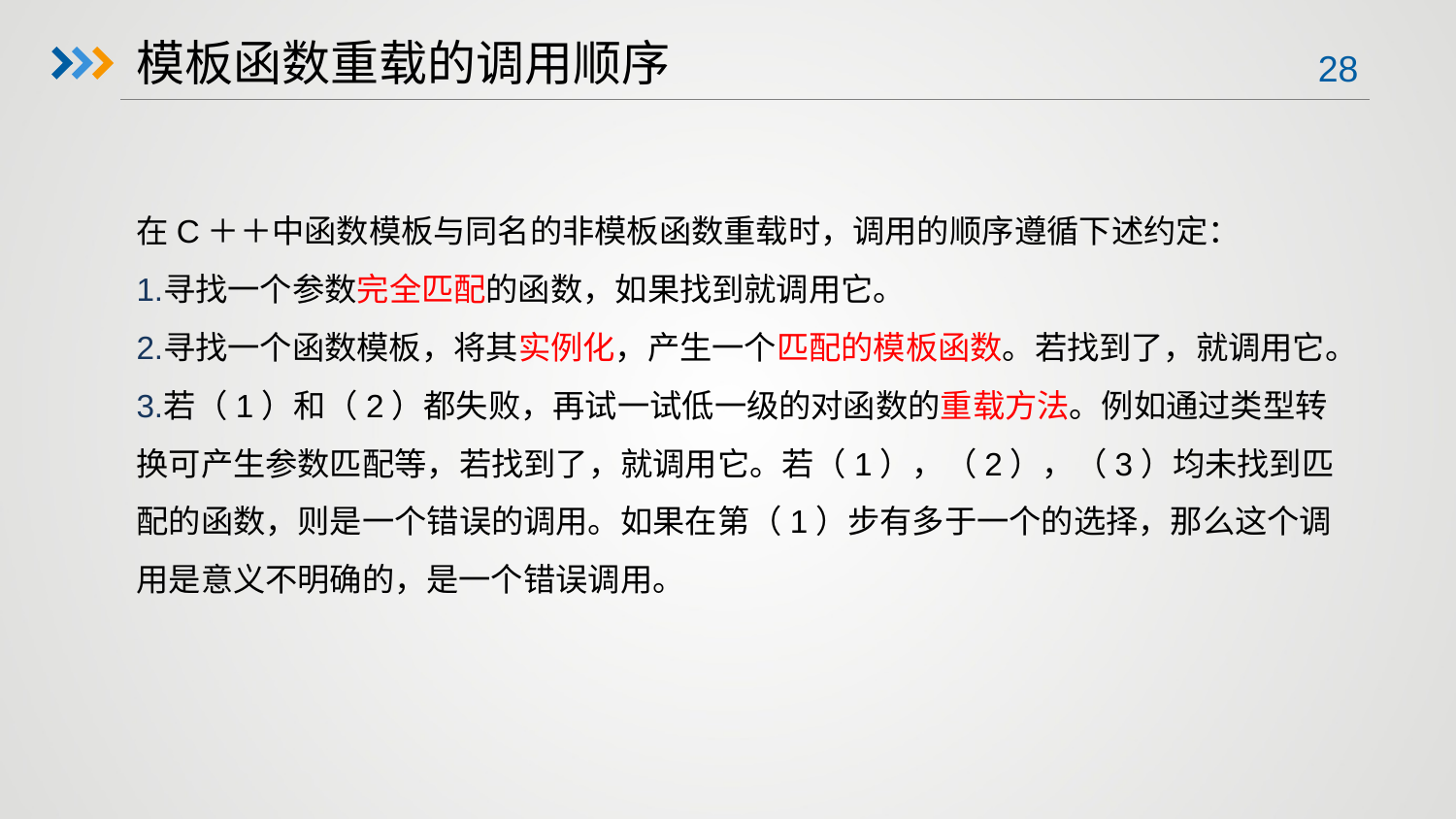

模板函数重载的调用顺序
在C＋＋中函数模板与同名的非模板函数重载时，调用的顺序遵循下述约定：
寻找一个参数完全匹配的函数，如果找到就调用它。
寻找一个函数模板，将其实例化，产生一个匹配的模板函数。若找到了，就调用它。
若（1）和（2）都失败，再试一试低一级的对函数的重载方法。例如通过类型转换可产生参数匹配等，若找到了，就调用它。若（1），（2），（3）均未找到匹配的函数，则是一个错误的调用。如果在第（1）步有多于一个的选择，那么这个调用是意义不明确的，是一个错误调用。